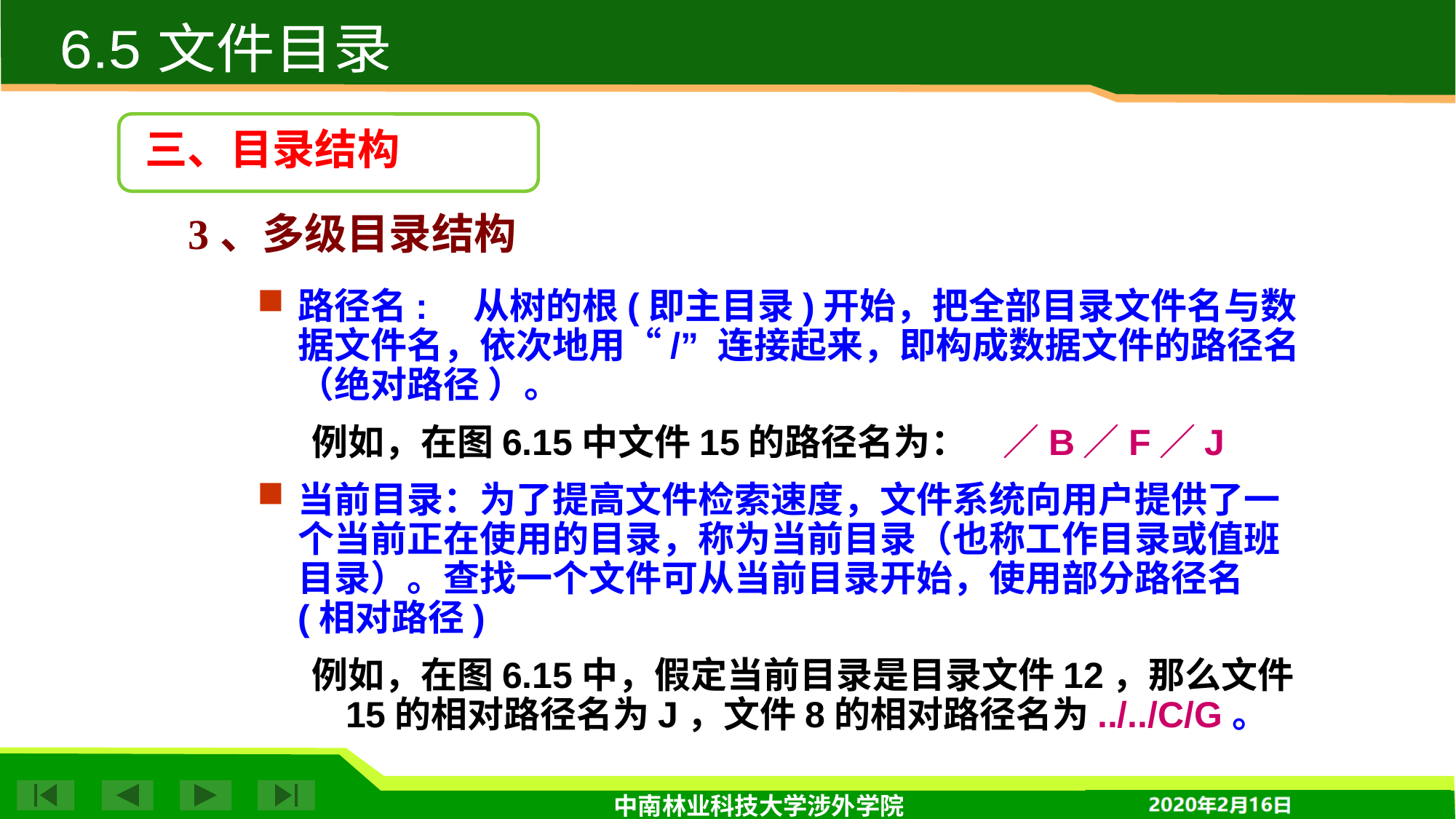

6.5 文件目录

三、目录结构
3、多级目录结构
路径名:　从树的根(即主目录)开始，把全部目录文件名与数据文件名，依次地用“/” 连接起来，即构成数据文件的路径名（绝对路径 ）。
例如，在图6.15中文件15的路径名为：　／B／F／J
当前目录：为了提高文件检索速度，文件系统向用户提供了一个当前正在使用的目录，称为当前目录（也称工作目录或值班目录）。查找一个文件可从当前目录开始，使用部分路径名(相对路径)
例如，在图6.15中，假定当前目录是目录文件12，那么文件15的相对路径名为J，文件8的相对路径名为../../C/G。